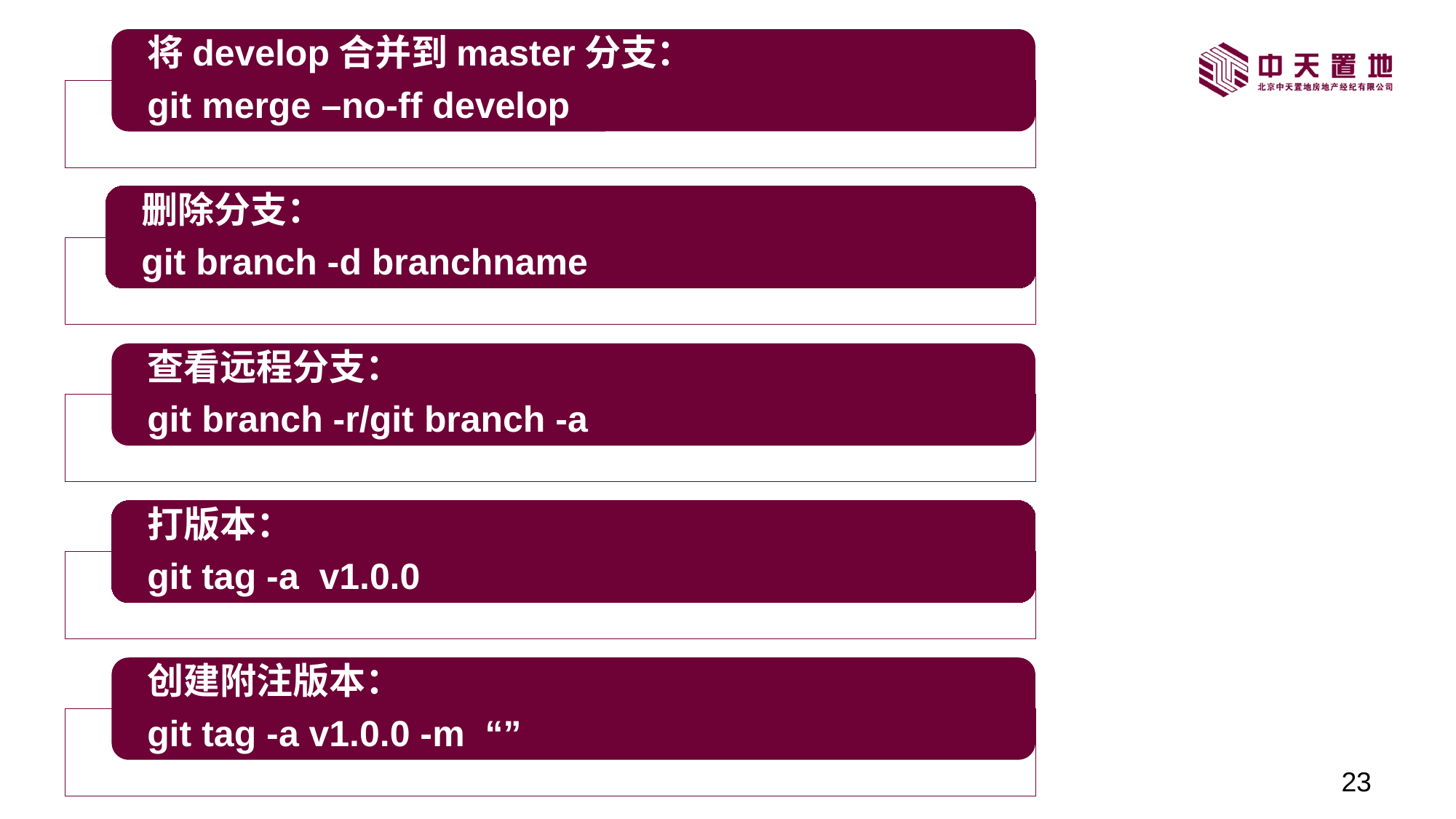

将develop合并到master分支：
git merge –no-ff develop
删除分支：
git branch -d branchname
查看远程分支：
git branch -r/git branch -a
打版本：
git tag -a  v1.0.0
创建附注版本：
git tag -a v1.0.0 -m  “”
23